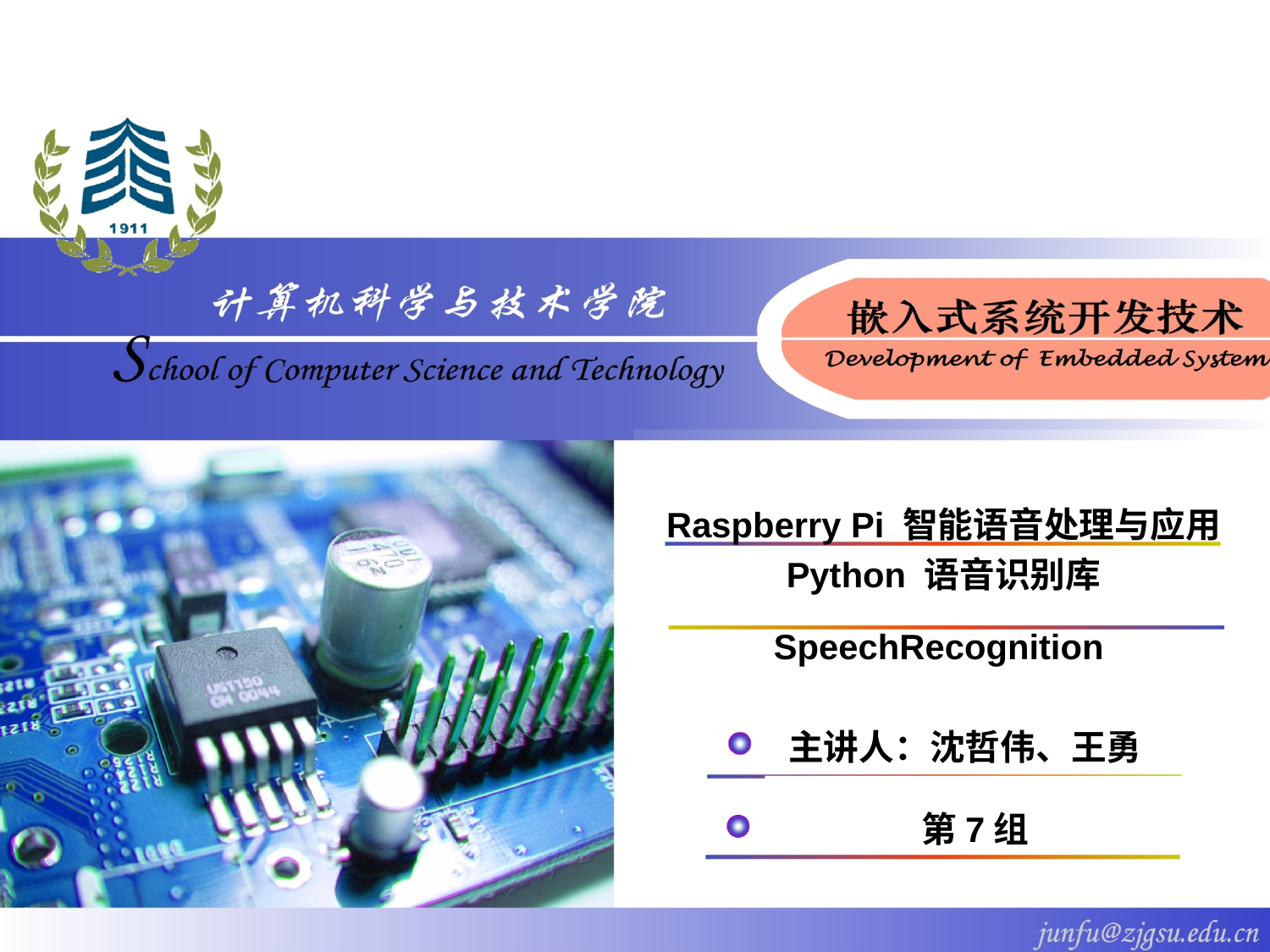

# Raspberry Pi 智能语音处理与应用
Python 语音识别库 SpeechRecognition
主讲人：沈哲伟、王勇
第7组

计科19级